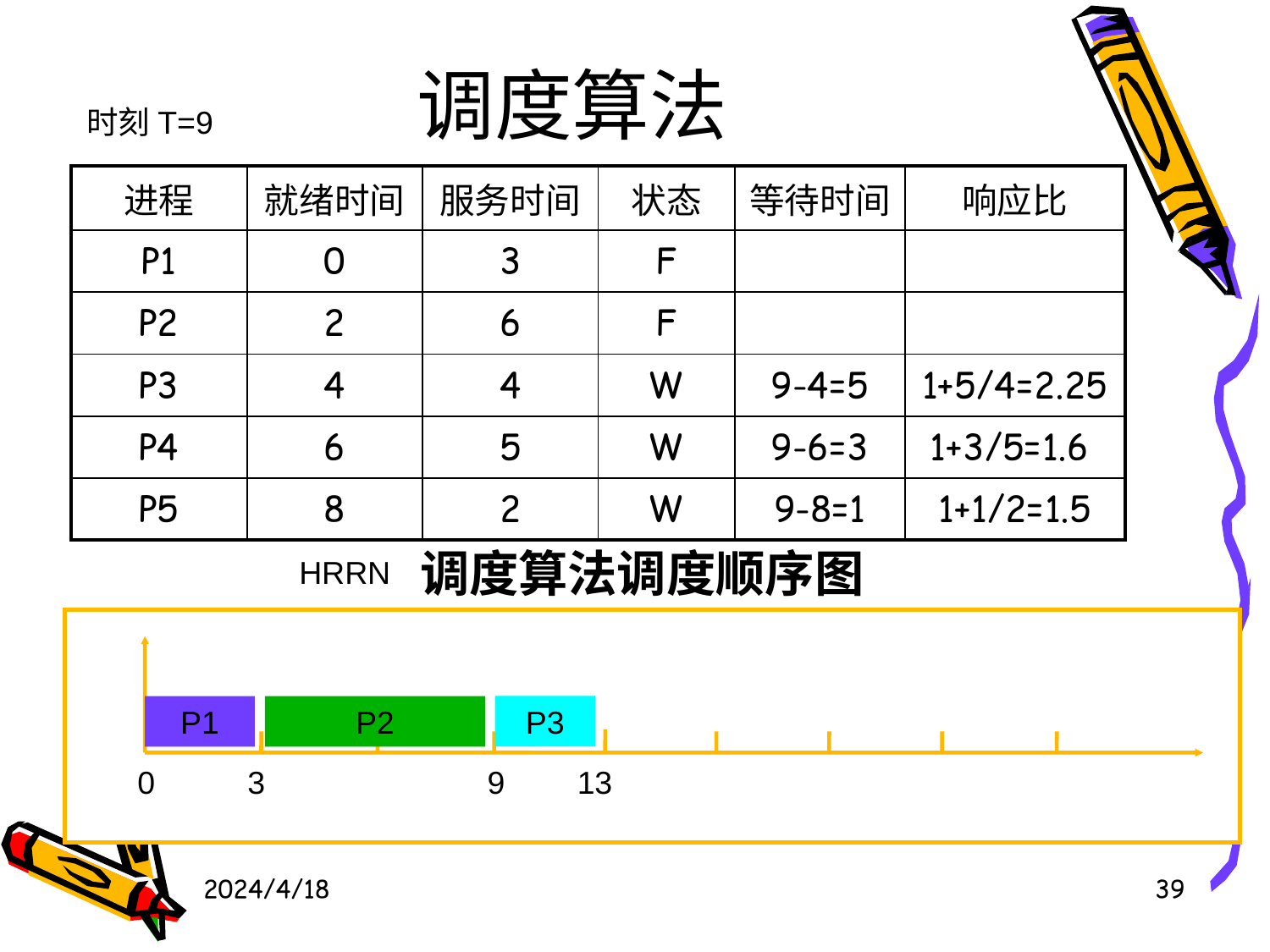

# 调度算法
时刻T=9
| 进程 | 就绪时间 | 服务时间 | 状态 | 等待时间 | 响应比 |
| --- | --- | --- | --- | --- | --- |
| P1 | 0 | 3 | F |  |  |
| P2 | 2 | 6 | F |  |  |
| P3 | 4 | 4 | W | 9-4=5 | 1+5/4=2.25 |
| P4 | 6 | 5 | W | 9-6=3 | 1+3/5=1.6 |
| P5 | 8 | 2 | W | 9-8=1 | 1+1/2=1.5 |
调度算法调度顺序图

HRRN

P3
P1
P2
13
0
3
9
2024/4/18
39